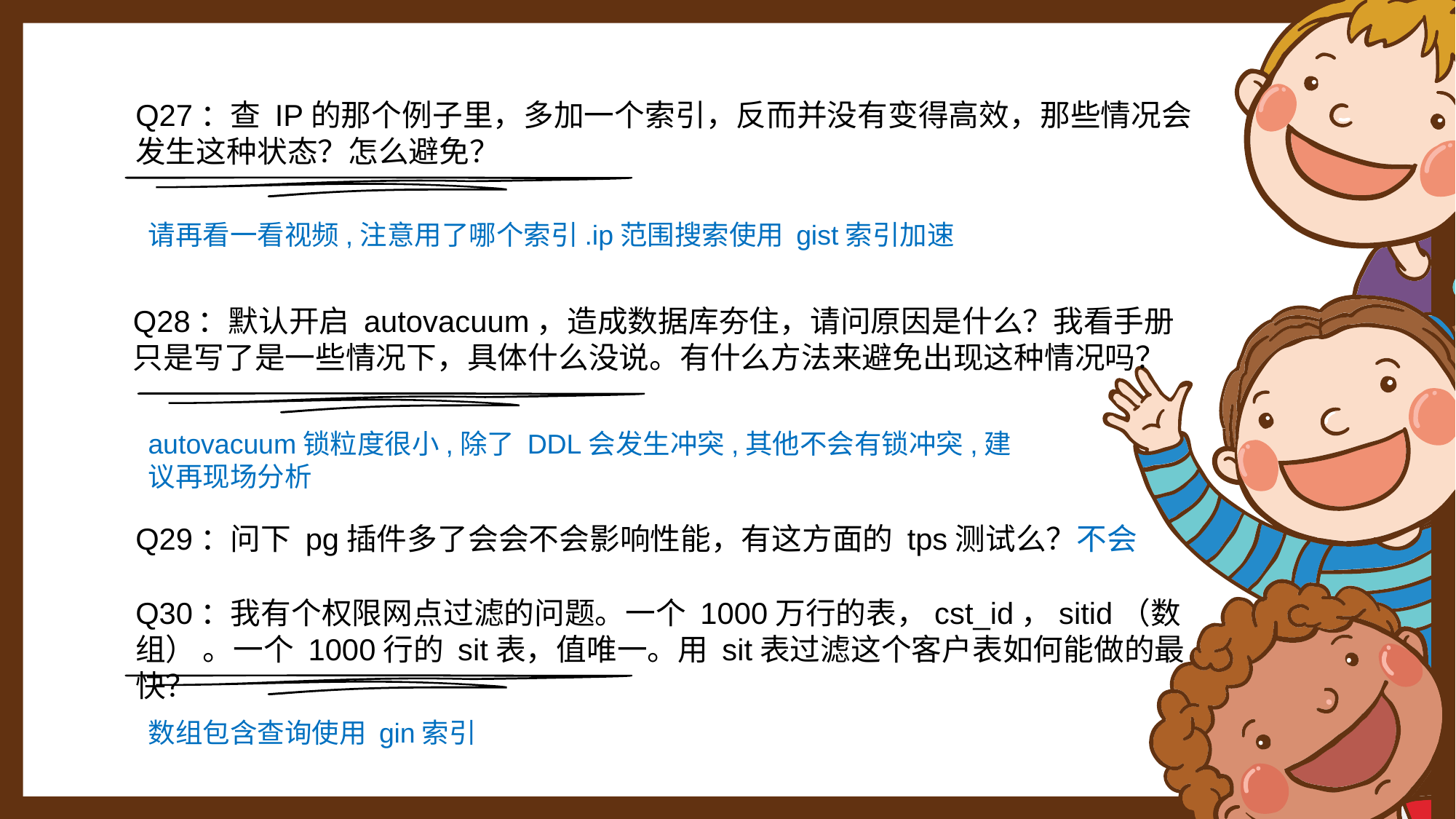

Q27：查 IP的那个例子里，多加一个索引，反而并没有变得高效，那些情况会发生这种状态？怎么避免？

请再看一看视频,注意用了哪个索引.ip范围搜索使用 gist索引加速
Q28：默认开启 autovacuum，造成数据库夯住，请问原因是什么？我看手册只是写了是一些情况下，具体什么没说。有什么方法来避免出现这种情况吗？

autovacuum锁粒度很小,除了 DDL会发生冲突,其他不会有锁冲突,建议再现场分析
Q29：问下 pg插件多了会会不会影响性能，有这方面的 tps测试么？不会
Q30：我有个权限网点过滤的问题。一个 1000万行的表，cst_id，sitid（数组） 。一个 1000行的 sit表，值唯一。用 sit表过滤这个客户表如何能做的最快？

数组包含查询使用 gin索引